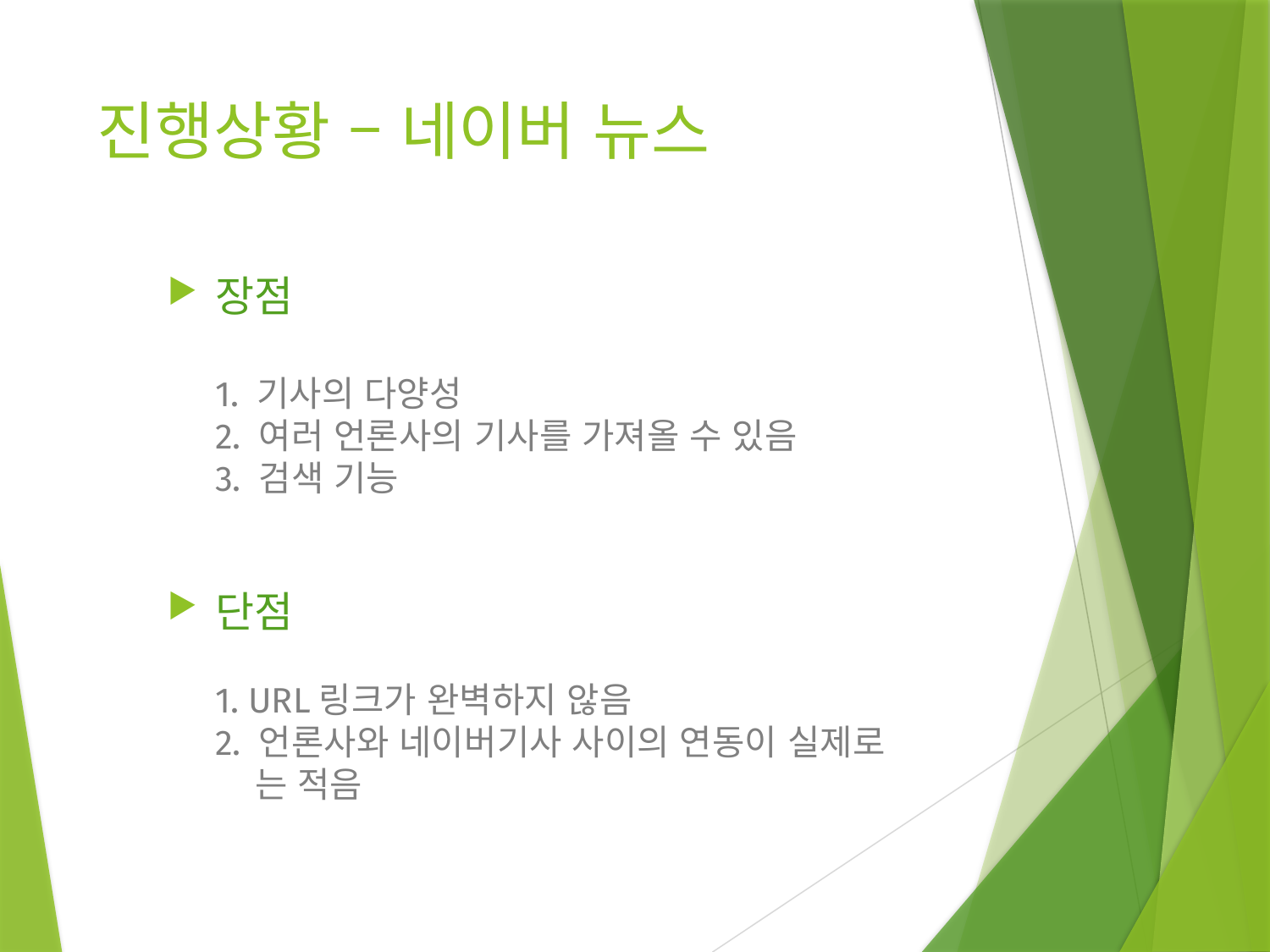

# 진행상황 – 네이버 뉴스
장점
1. 기사의 다양성
2. 여러 언론사의 기사를 가져올 수 있음
3. 검색 기능

단점
1. URL링크가 완벽하지 않음
2. 언론사와 네이버기사 사이의 연동이 실제로
    는 적음